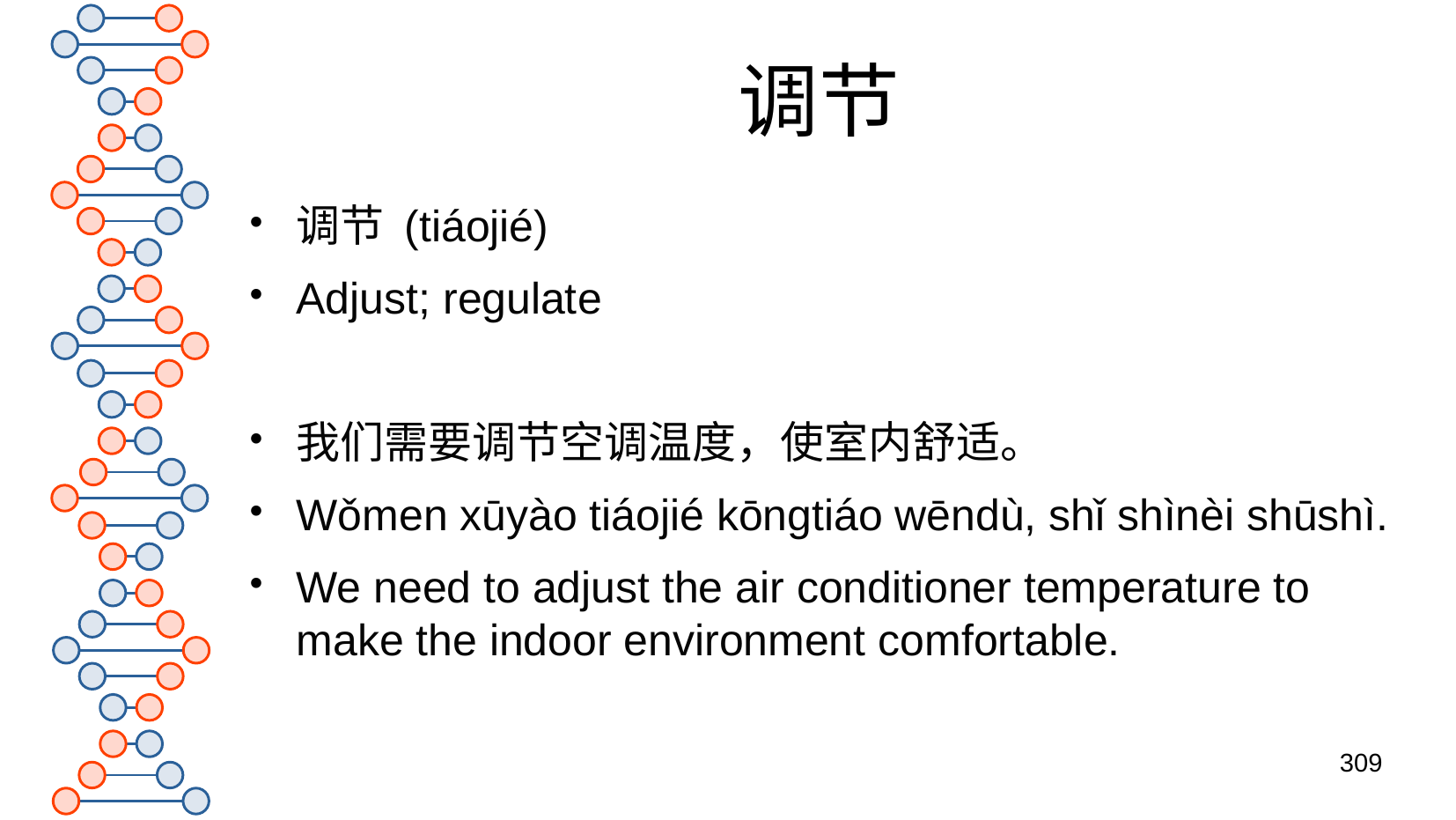

# 调节
调节 (tiáojié)
Adjust; regulate

我们需要调节空调温度，使室内舒适。
Wǒmen xūyào tiáojié kōngtiáo wēndù, shǐ shìnèi shūshì.
We need to adjust the air conditioner temperature to make the indoor environment comfortable.

309